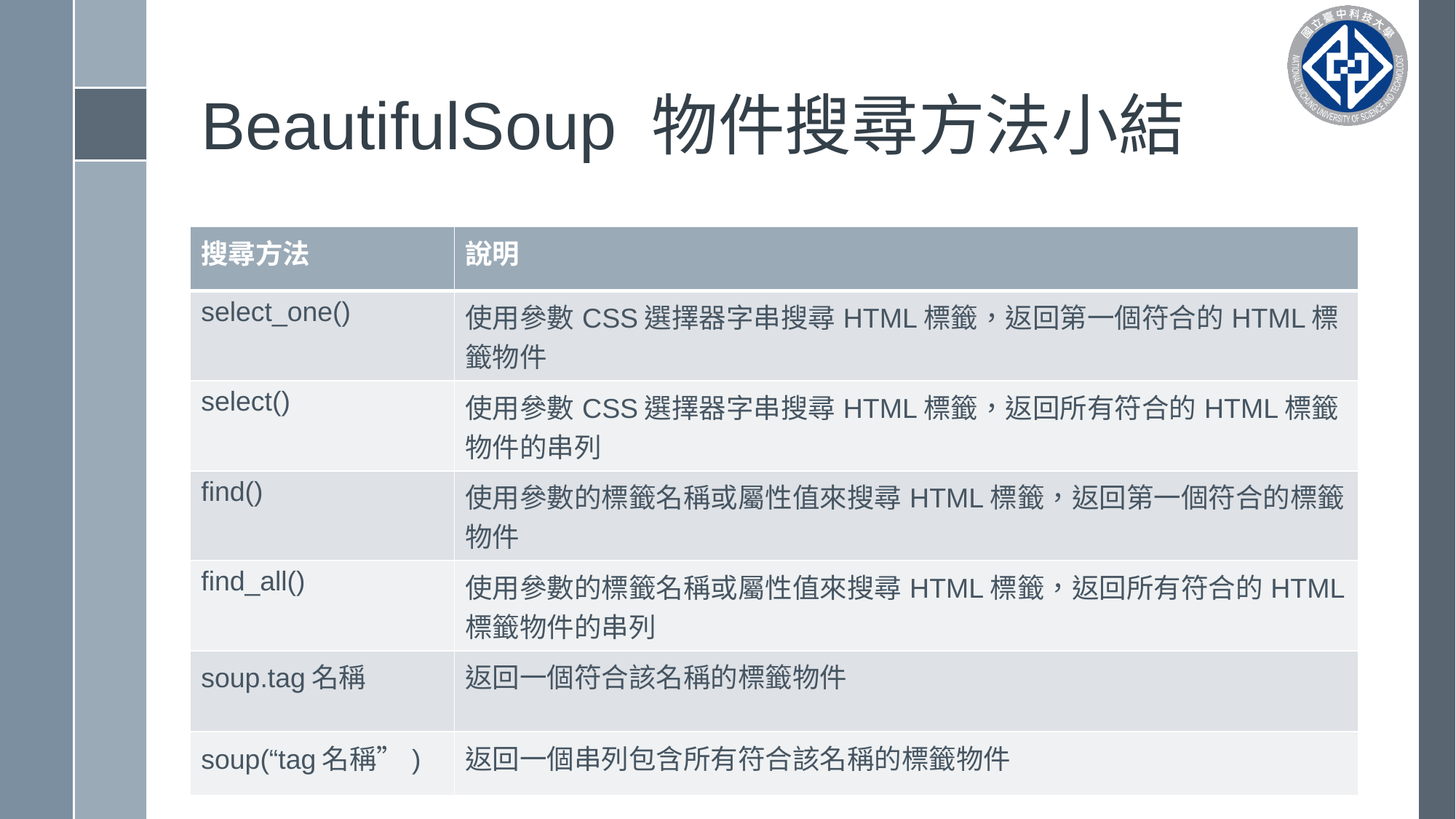

# BeautifulSoup 物件搜尋方法小結
| 搜尋方法 | 說明 |
| --- | --- |
| select\_one() | 使用參數CSS選擇器字串搜尋HTML標籤，返回第一個符合的HTML標籤物件 |
| select() | 使用參數CSS選擇器字串搜尋HTML標籤，返回所有符合的HTML標籤物件的串列 |
| find() | 使用參數的標籤名稱或屬性值來搜尋HTML標籤，返回第一個符合的標籤物件 |
| find\_all() | 使用參數的標籤名稱或屬性值來搜尋HTML標籤，返回所有符合的HTML標籤物件的串列 |
| soup.tag名稱 | 返回一個符合該名稱的標籤物件 |
| soup(“tag名稱”) | 返回一個串列包含所有符合該名稱的標籤物件 |